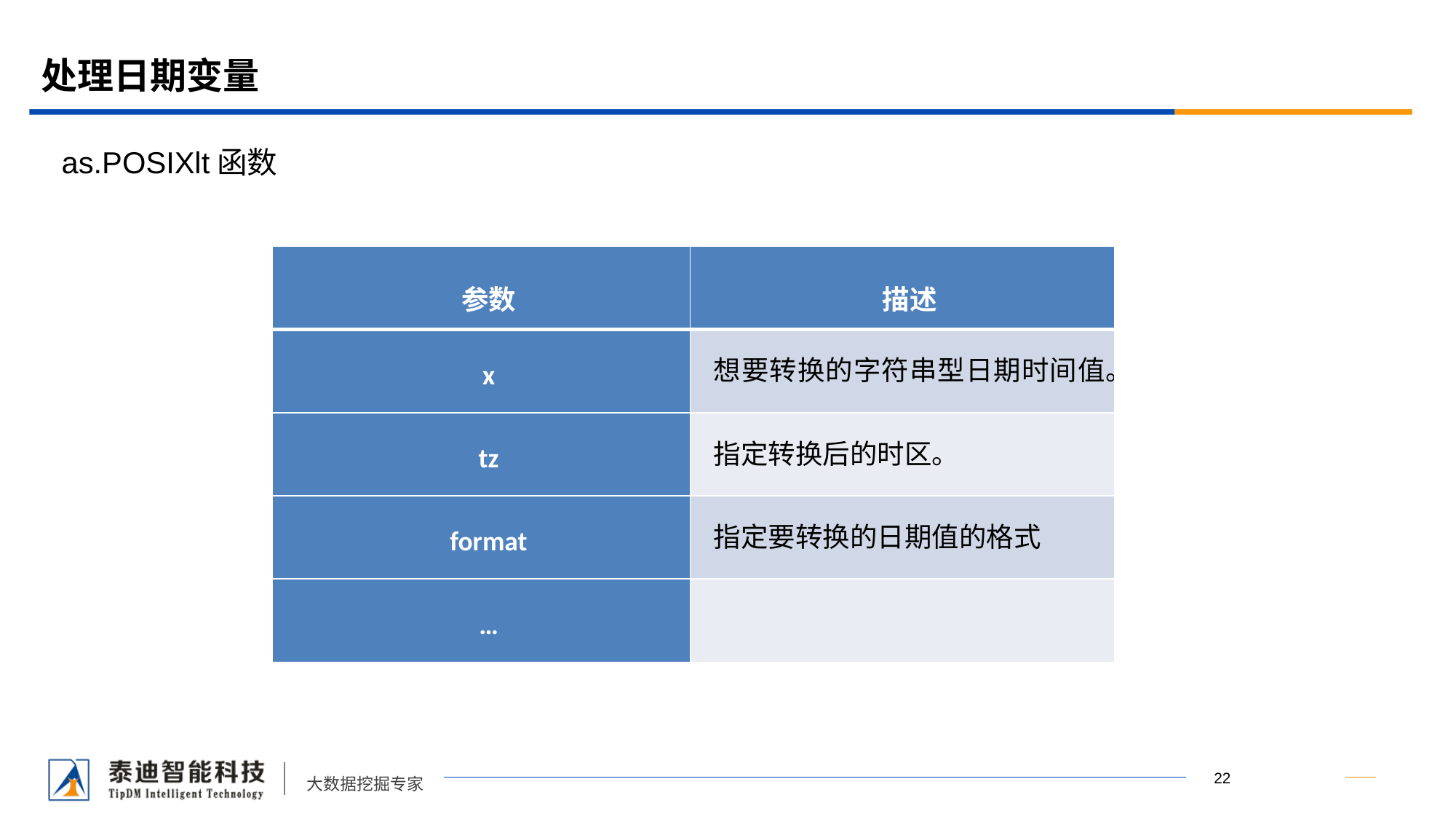

# 处理日期变量
as.POSIXlt函数
| 参数 | 描述 |
| --- | --- |
| x | 想要转换的字符串型日期时间值。 |
| tz | 指定转换后的时区。 |
| format | 指定要转换的日期值的格式 |
| … |  |